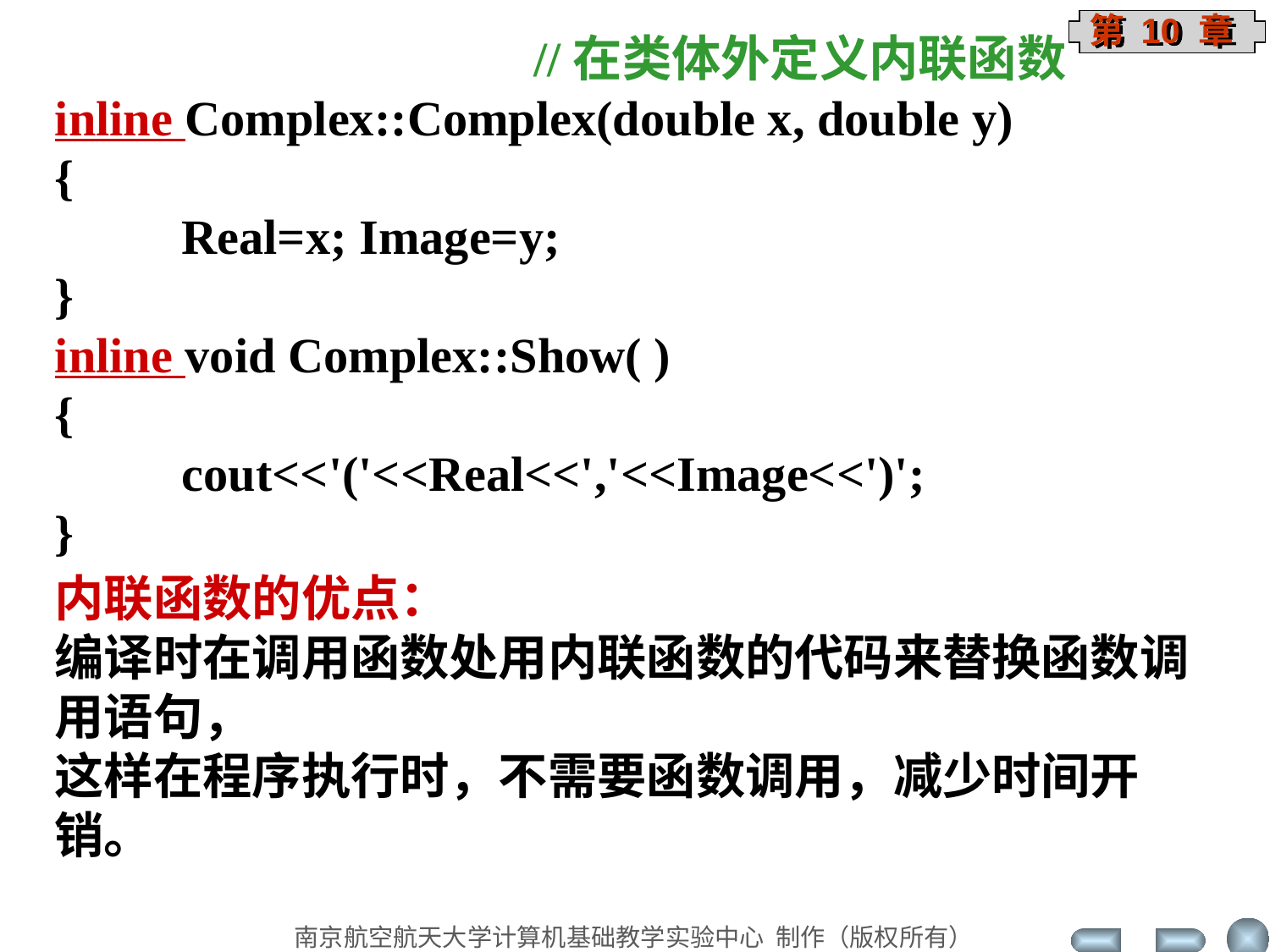

//在类体外定义内联函数
inline Complex::Complex(double x, double y)
{
	Real=x; Image=y;
}
inline void Complex::Show( )
{
	cout<<'('<<Real<<','<<Image<<')';
}
内联函数的优点：
编译时在调用函数处用内联函数的代码来替换函数调用语句，
这样在程序执行时，不需要函数调用，减少时间开销。